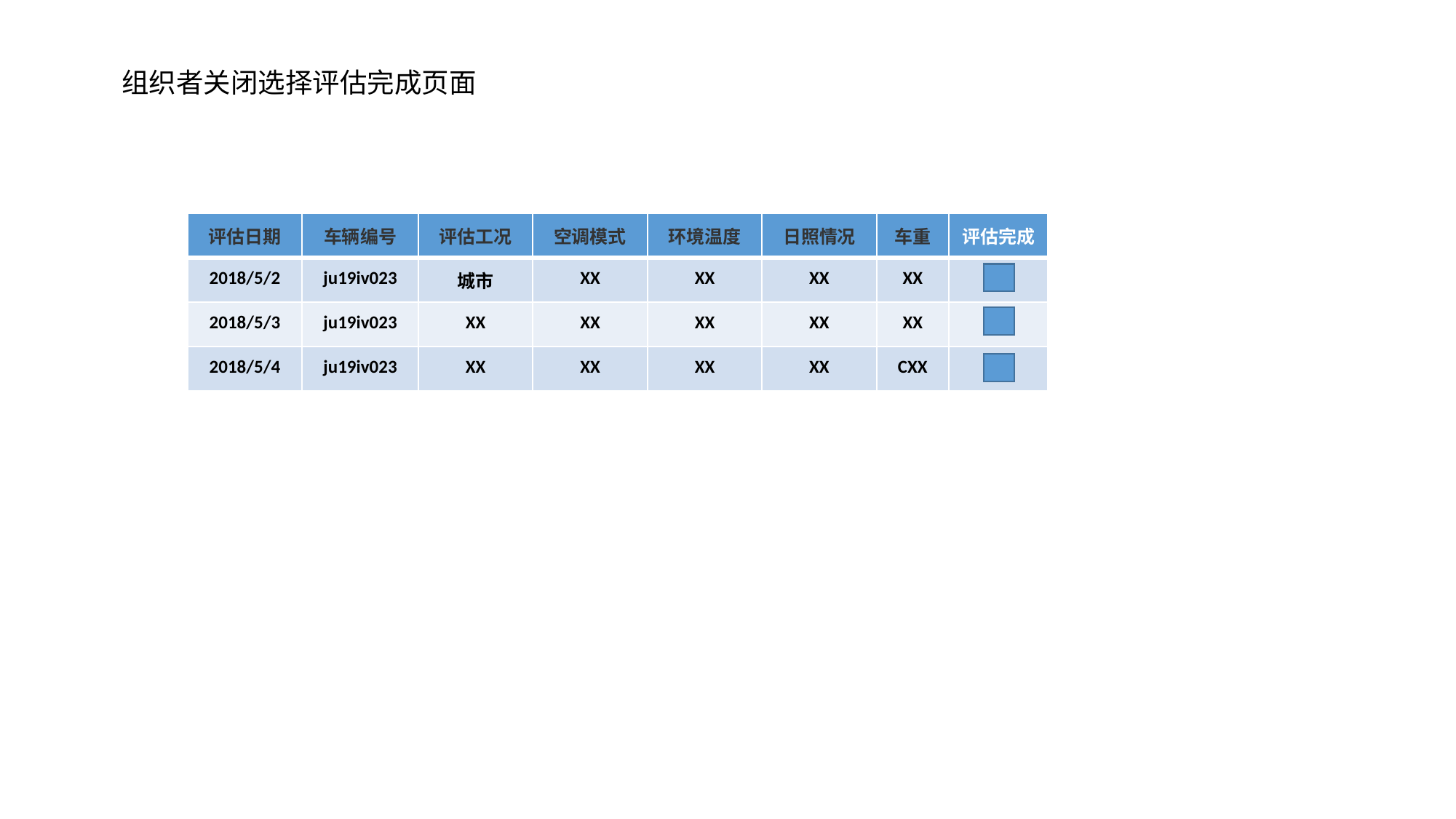

组织者关闭选择评估完成页面
| 评估日期 | 车辆编号 | 评估工况 | 空调模式 | 环境温度 | 日照情况 | 车重 | 评估完成 |
| --- | --- | --- | --- | --- | --- | --- | --- |
| 2018/5/2 | ju19iv023 | 城市 | XX | XX | XX | XX |  |
| 2018/5/3 | ju19iv023 | XX | XX | XX | XX | XX |  |
| 2018/5/4 | ju19iv023 | XX | XX | XX | XX | CXX |  |